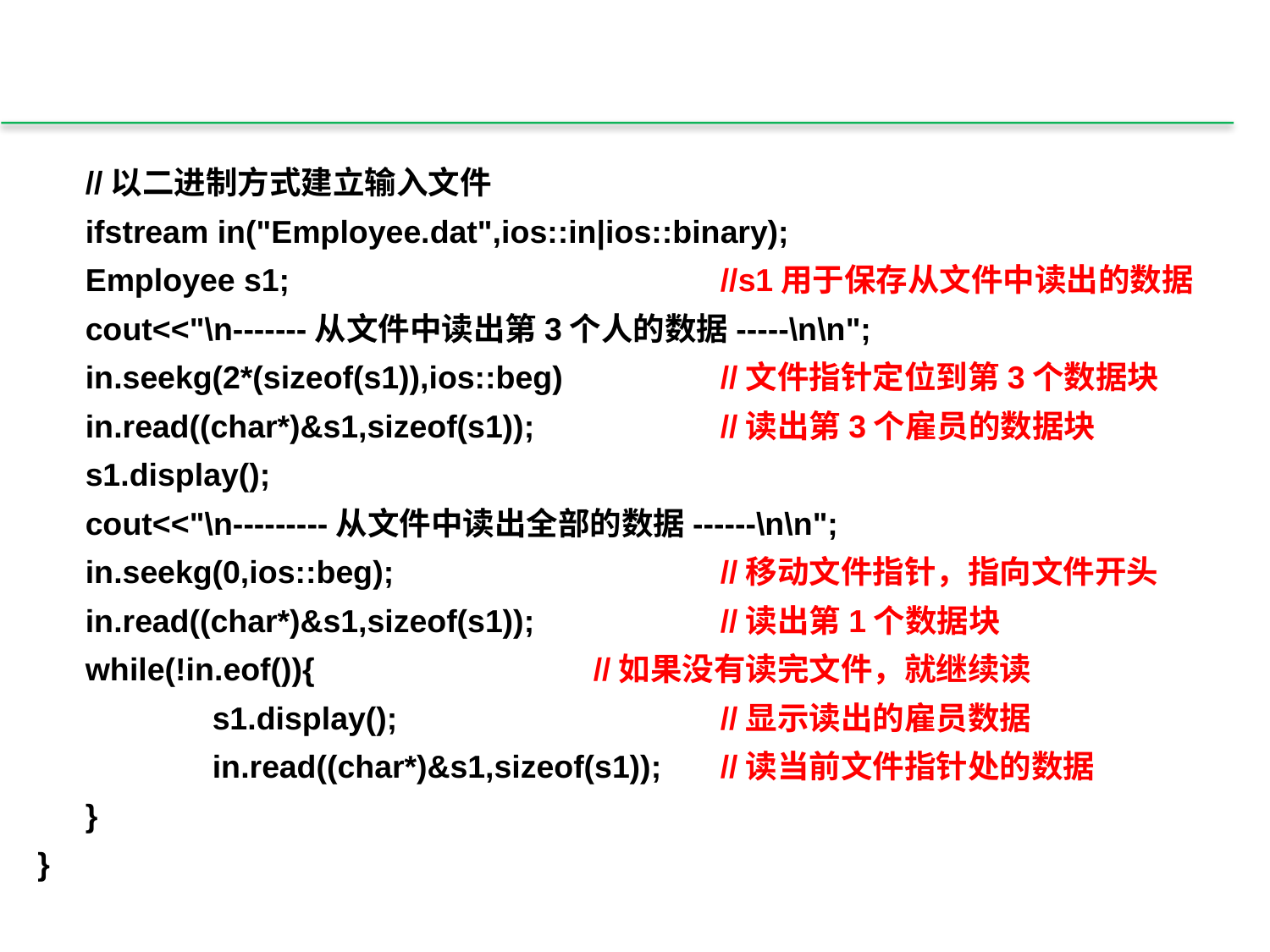

//以二进制方式建立输入文件
    	ifstream in("Employee.dat",ios::in|ios::binary);
    	Employee s1;	                               	//s1用于保存从文件中读出的数据
    	cout<<"\n-------从文件中读出第3个人的数据-----\n\n";
    	in.seekg(2*(sizeof(s1)),ios::beg)        	//文件指针定位到第3个数据块
    	in.read((char*)&s1,sizeof(s1));	       	//读出第3个雇员的数据块
    	s1.display();
    	cout<<"\n---------从文件中读出全部的数据------\n\n";
    	in.seekg(0,ios::beg);	                     	//移动文件指针，指向文件开头
    	in.read((char*)&s1,sizeof(s1)); 	     	//读出第1个数据块
   	while(!in.eof()){		      	//如果没有读完文件，就继续读
     		s1.display();			//显示读出的雇员数据
        	in.read((char*)&s1,sizeof(s1));	//读当前文件指针处的数据
    	}
}